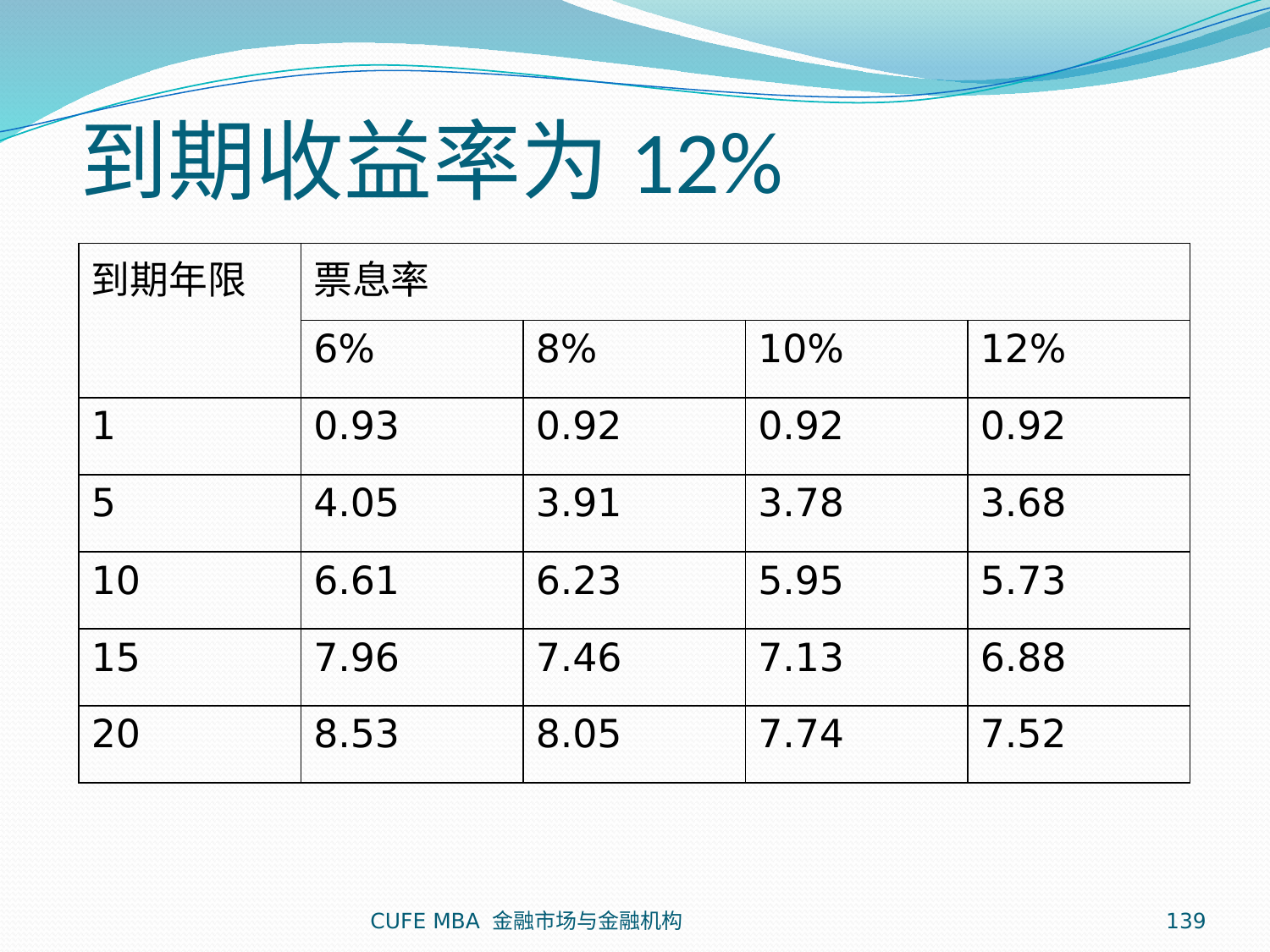

# 到期收益率为12%
| 到期年限 | 票息率 |  |  |  |
| --- | --- | --- | --- | --- |
|  | 6% | 8% | 10% | 12% |
| 1 | 0.93 | 0.92 | 0.92 | 0.92 |
| 5 | 4.05 | 3.91 | 3.78 | 3.68 |
| 10 | 6.61 | 6.23 | 5.95 | 5.73 |
| 15 | 7.96 | 7.46 | 7.13 | 6.88 |
| 20 | 8.53 | 8.05 | 7.74 | 7.52 |
CUFE MBA 金融市场与金融机构
139